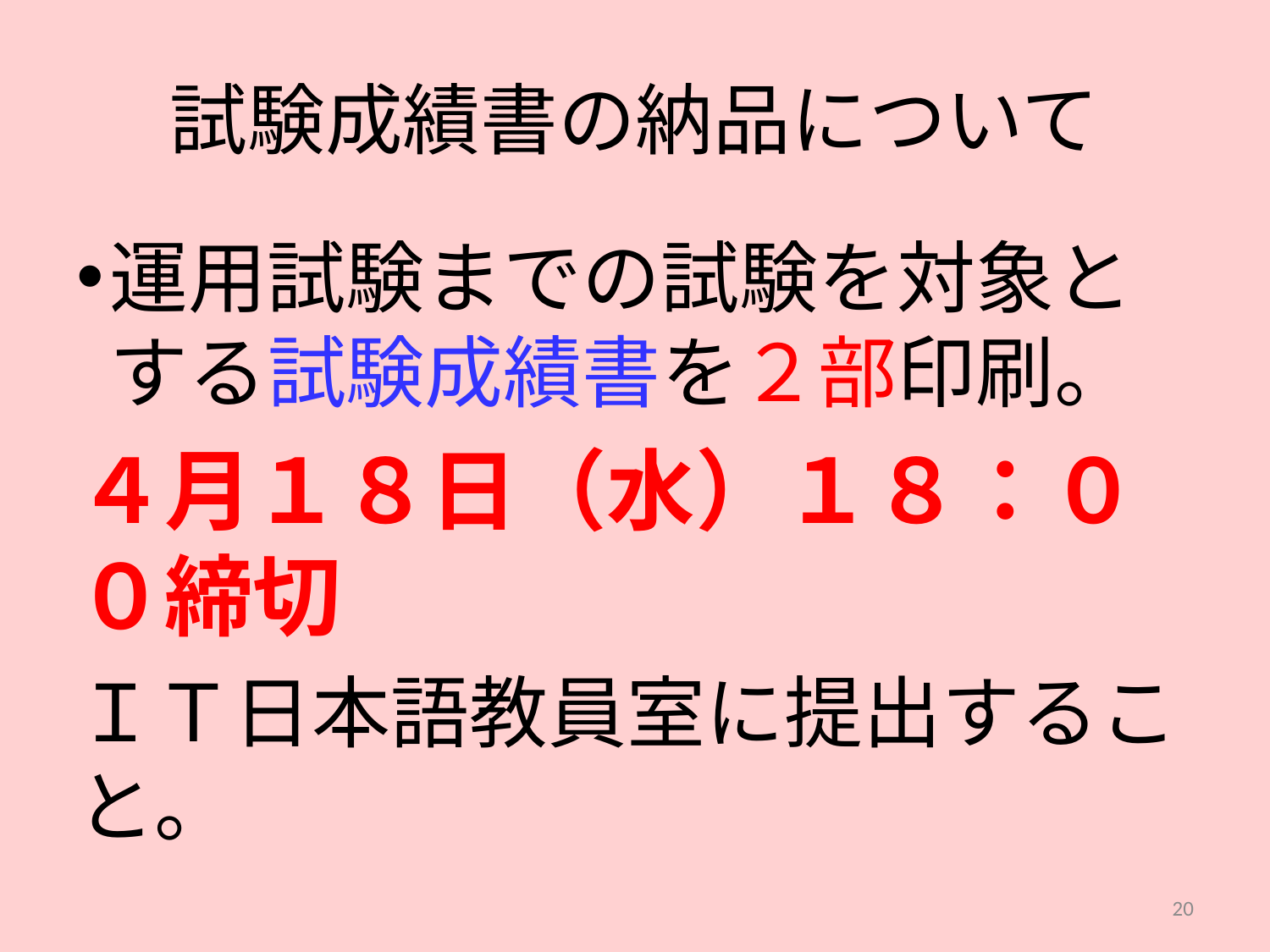

# 試験成績書の納品について
運用試験までの試験を対象とする試験成績書を２部印刷。
４月１８日（水）１８：００締切
ＩＴ日本語教員室に提出すること。

20